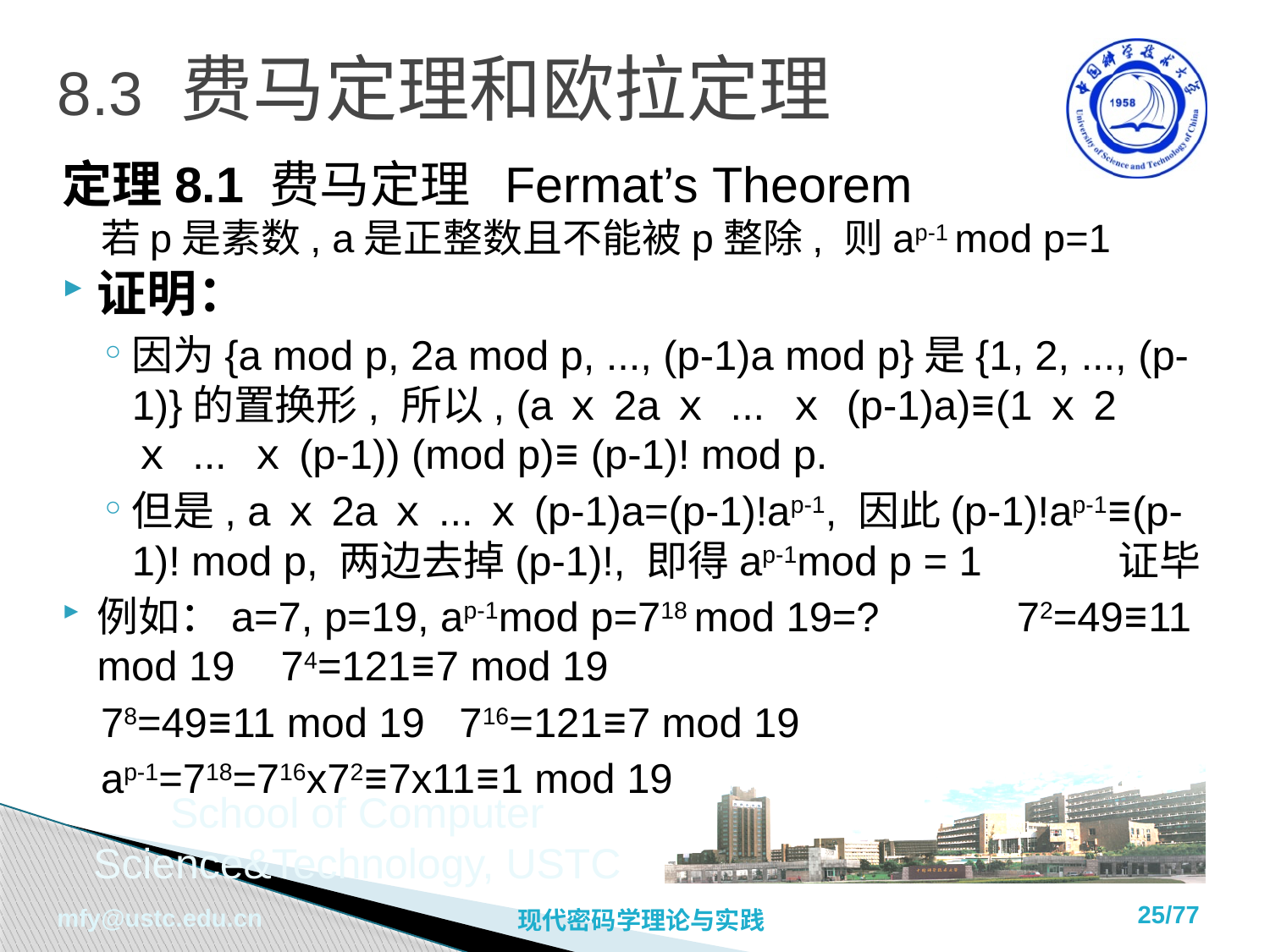

# 8.3 费马定理和欧拉定理
定理8.1 费马定理  Fermat’s Theorem
若p是素数, a是正整数且不能被p整除, 则ap-1 mod p=1
证明：
因为{a mod p, 2a mod p, ..., (p-1)a mod p}是{1, 2, ..., (p-1)}的置换形, 所以, (aｘ2aｘ ... ｘ (p-1)a)≡(1ｘ2ｘ ... ｘ(p-1)) (mod p)≡ (p-1)! mod p.
但是, aｘ2aｘ...ｘ(p-1)a=(p-1)!ap-1, 因此(p-1)!ap-1≡(p-1)! mod p, 两边去掉(p-1)!, 即得ap-1mod p = 1           证毕
例如：a=7, p=19, ap-1mod p=718 mod 19=?            72=49≡11 mod 19    74=121≡7 mod 19
78=49≡11 mod 19   716=121≡7 mod 19
ap-1=718=716x72≡7x11≡1 mod 19